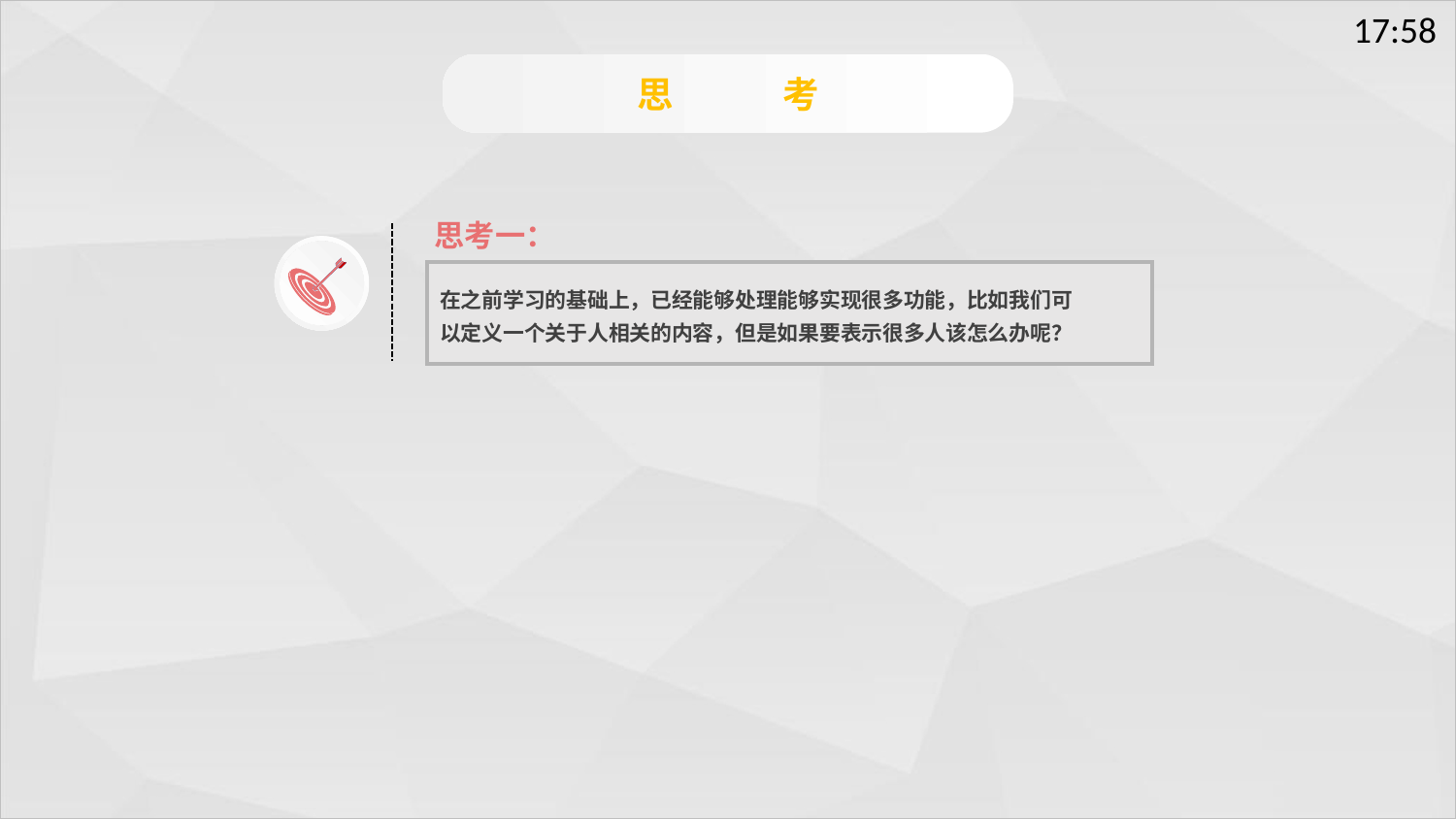

思	考
思考一：

在之前学习的基础上，已经能够处理能够实现很多功能，比如我们可以定义一个关于人相关的内容，但是如果要表示很多人该怎么办呢？